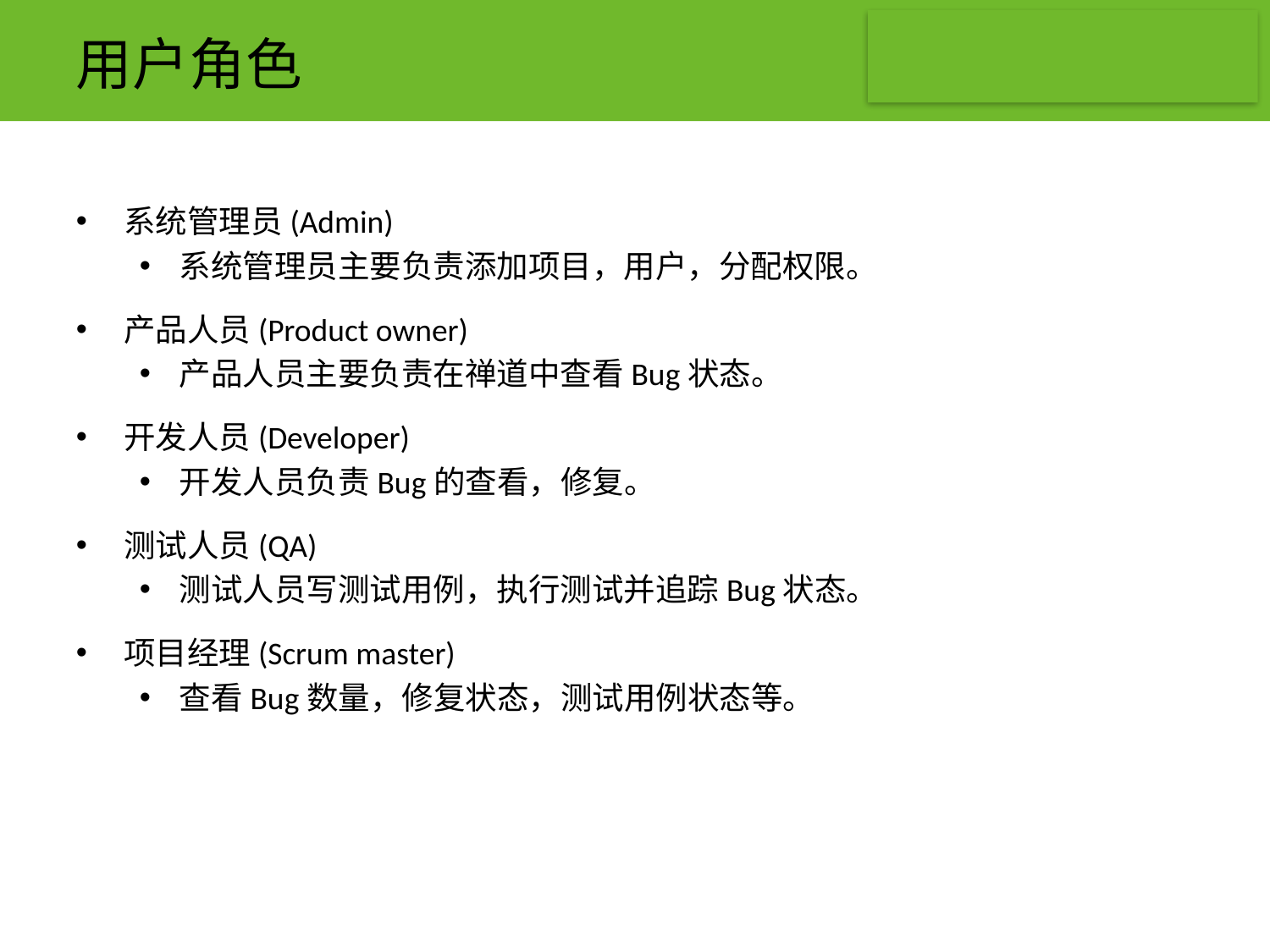

# 用户角色
系统管理员(Admin)
系统管理员主要负责添加项目，用户，分配权限。
产品人员(Product owner)
产品人员主要负责在禅道中查看Bug状态。
开发人员(Developer)
开发人员负责Bug的查看，修复。
测试人员(QA)
测试人员写测试用例，执行测试并追踪Bug状态。
项目经理(Scrum master)
查看Bug数量，修复状态，测试用例状态等。